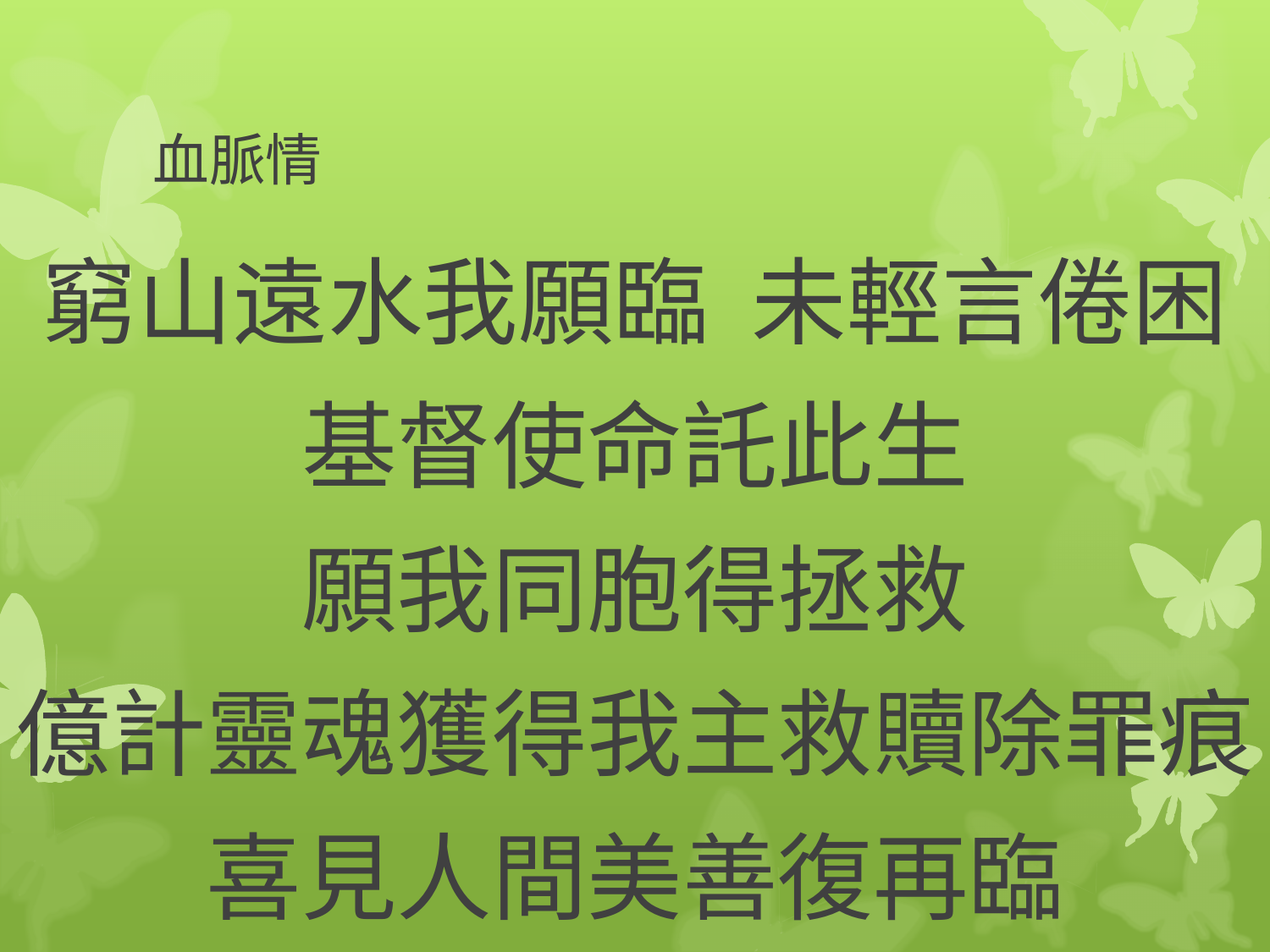

# 血脈情
窮山遠水我願臨  未輕言倦困
基督使命託此生
願我同胞得拯救
億計靈魂獲得我主救贖除罪痕
喜見人間美善復再臨